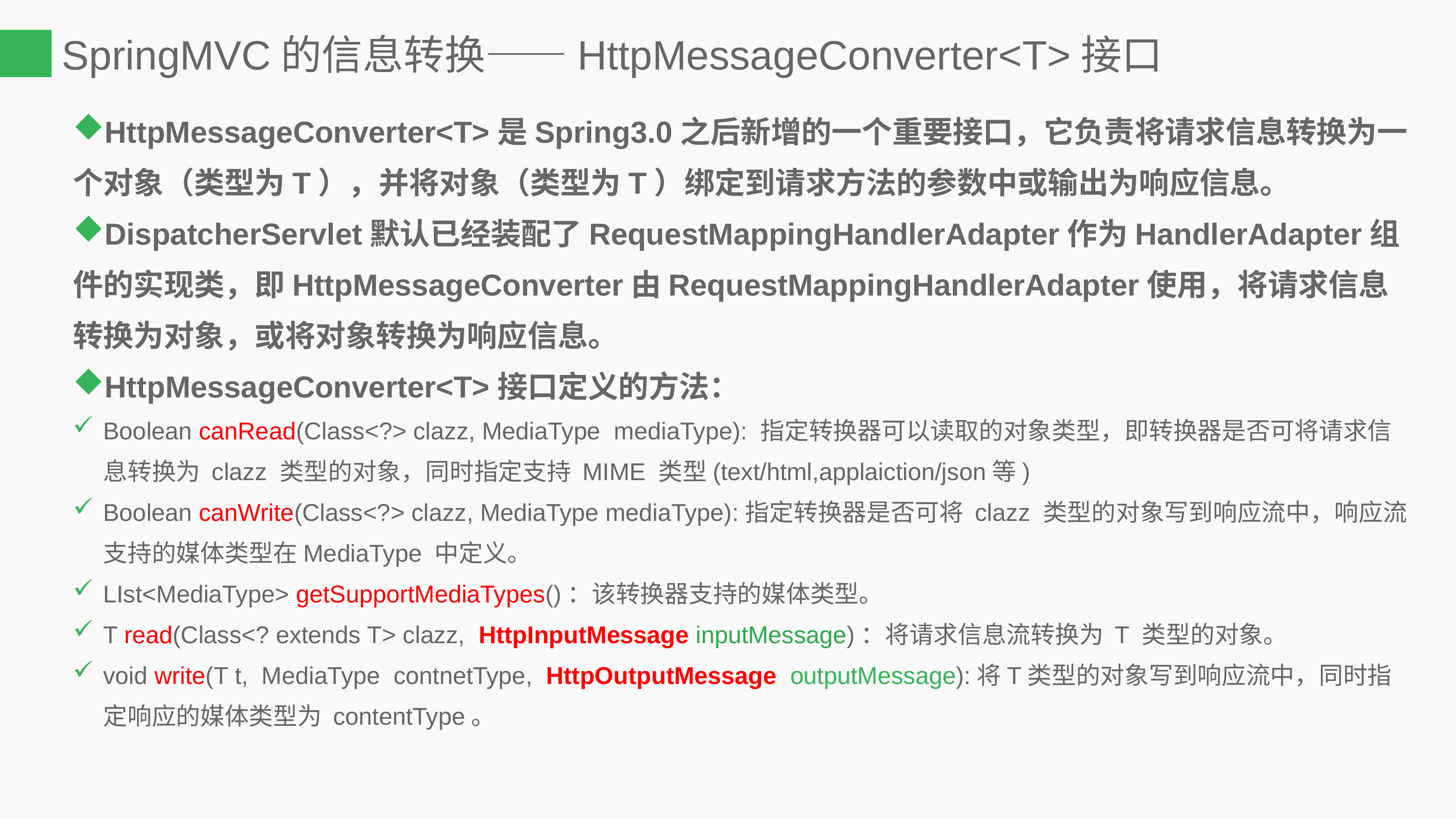

# SpringMVC的信息转换——HttpMessageConverter<T>接口
HttpMessageConverter<T>是Spring3.0之后新增的一个重要接口，它负责将请求信息转换为一个对象（类型为T），并将对象（类型为T）绑定到请求方法的参数中或输出为响应信息。
DispatcherServlet默认已经装配了RequestMappingHandlerAdapter作为HandlerAdapter组件的实现类，即HttpMessageConverter由RequestMappingHandlerAdapter使用，将请求信息转换为对象，或将对象转换为响应信息。
HttpMessageConverter<T>接口定义的方法：
Boolean canRead(Class<?> clazz, MediaType  mediaType): 指定转换器可以读取的对象类型，即转换器是否可将请求信息转换为 clazz 类型的对象，同时指定支持 MIME 类型(text/html,applaiction/json等)
Boolean canWrite(Class<?> clazz, MediaType mediaType):指定转换器是否可将 clazz 类型的对象写到响应流中，响应流支持的媒体类型在MediaType 中定义。
LIst<MediaType> getSupportMediaTypes()：该转换器支持的媒体类型。
T read(Class<? extends T> clazz,  HttpInputMessage inputMessage)：将请求信息流转换为 T 类型的对象。
void write(T t,  MediaType  contnetType,  HttpOutputMessage  outputMessage):将T类型的对象写到响应流中，同时指定响应的媒体类型为 contentType。